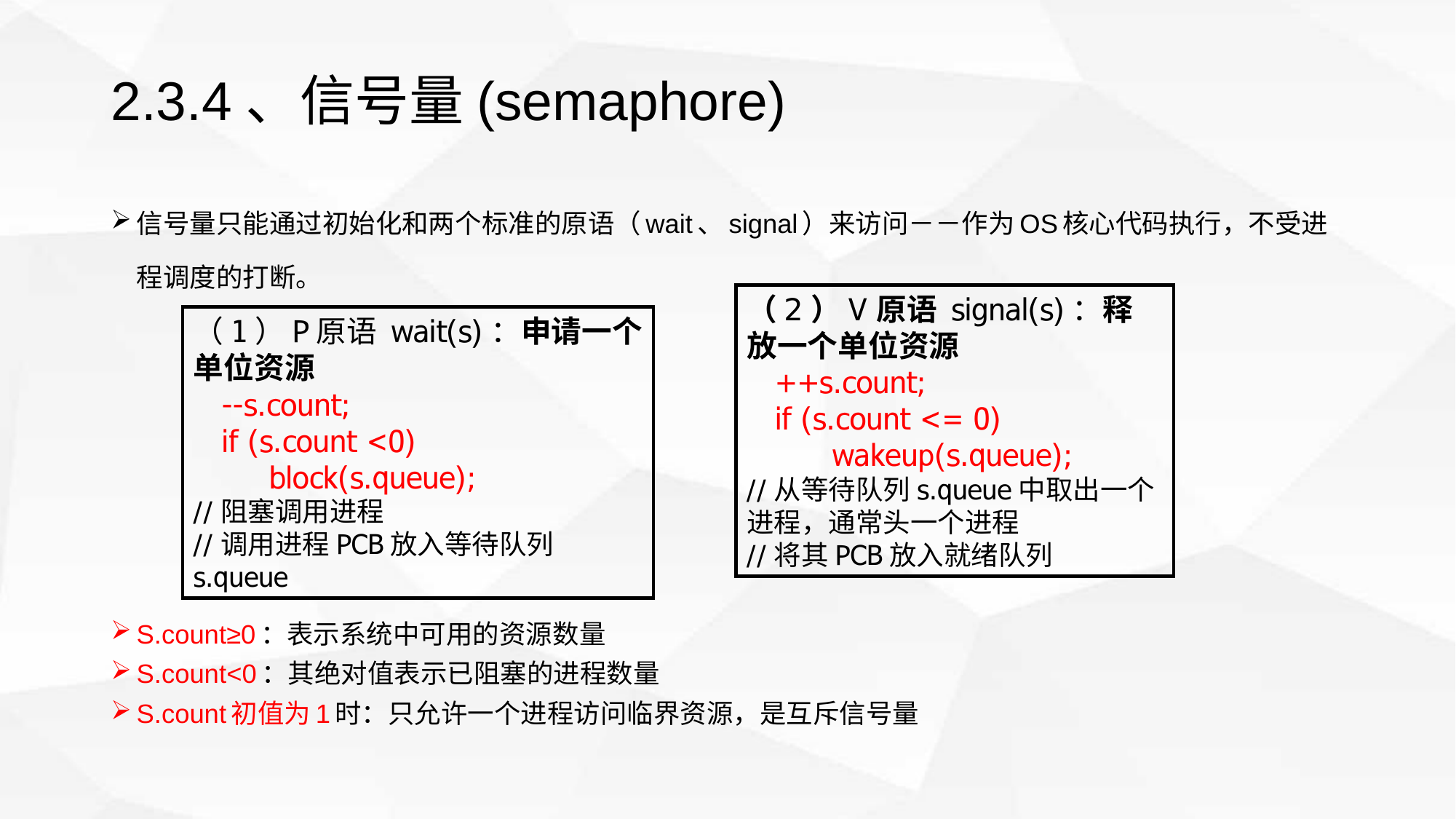

# 2.3.4、信号量(semaphore)
信号量只能通过初始化和两个标准的原语（wait、signal）来访问－－作为OS核心代码执行，不受进程调度的打断。

S.count≥0：表示系统中可用的资源数量
S.count<0：其绝对值表示已阻塞的进程数量
S.count初值为1时：只允许一个进程访问临界资源，是互斥信号量
（2）V原语 signal(s)：释放一个单位资源
   ++s.count;
   if (s.count <= 0)
         wakeup(s.queue);
//从等待队列s.queue中取出一个进程，通常头一个进程
//将其PCB放入就绪队列
（1）P原语 wait(s)：申请一个单位资源
   --s.count;
   if (s.count <0)
        block(s.queue);
//阻塞调用进程
//调用进程PCB放入等待队列s.queue